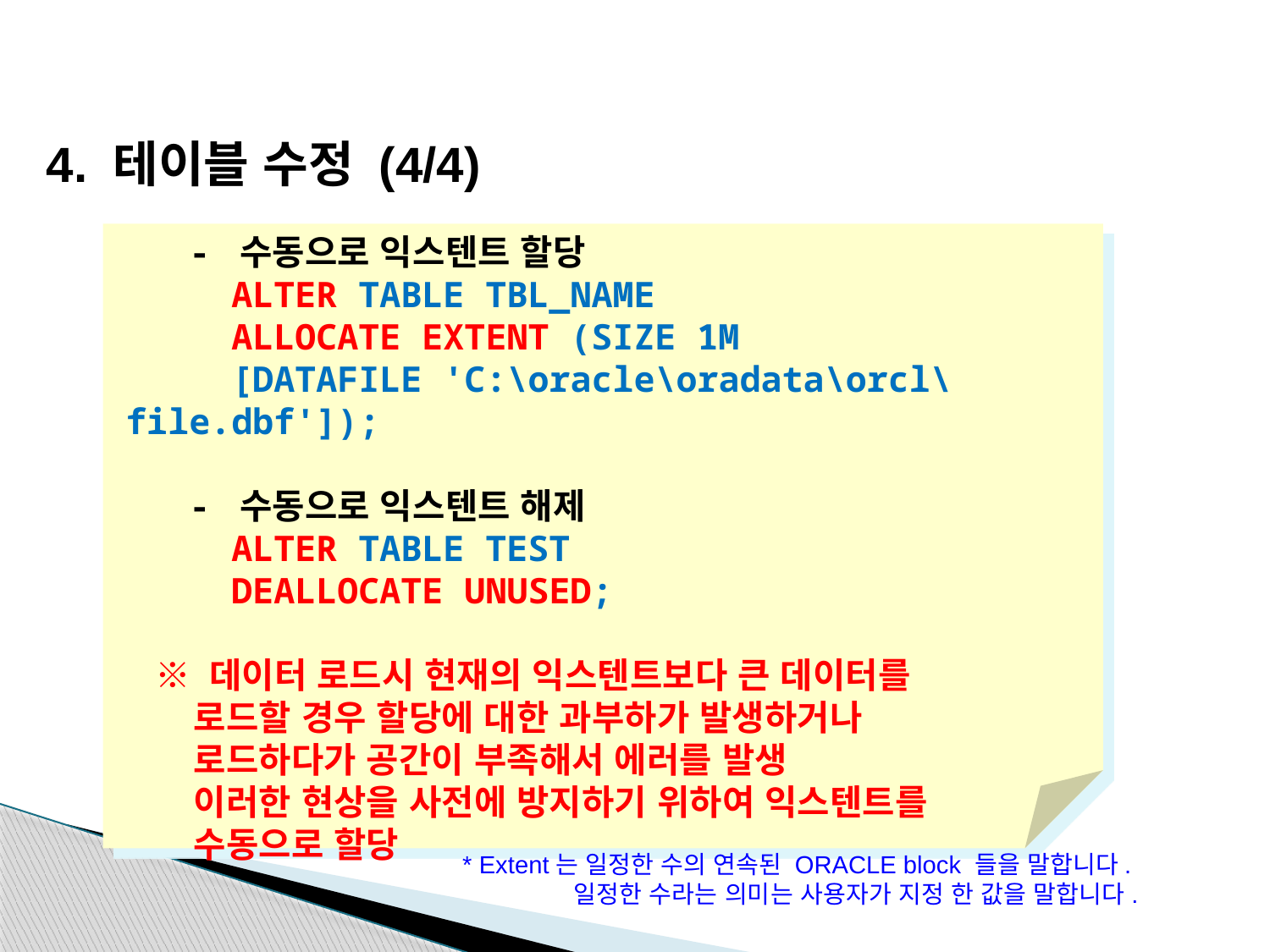

4. 테이블 수정 (4/4)
   - 수동으로 익스텐트 할당
     ALTER TABLE TBL_NAME
     ALLOCATE EXTENT (SIZE 1M
     [DATAFILE 'C:\oracle\oradata\orcl\file.dbf']);

   - 수동으로 익스텐트 해제
     ALTER TABLE TEST
     DEALLOCATE UNUSED;

   ※ 데이터 로드시 현재의 익스텐트보다 큰 데이터를
      로드할 경우 할당에 대한 과부하가 발생하거나
      로드하다가 공간이 부족해서 에러를 발생
      이러한 현상을 사전에 방지하기 위하여 익스텐트를
      수동으로 할당

* Extent는 일정한 수의 연속된 ORACLE block 들을 말합니다.
일정한 수라는 의미는 사용자가 지정 한 값을 말합니다.